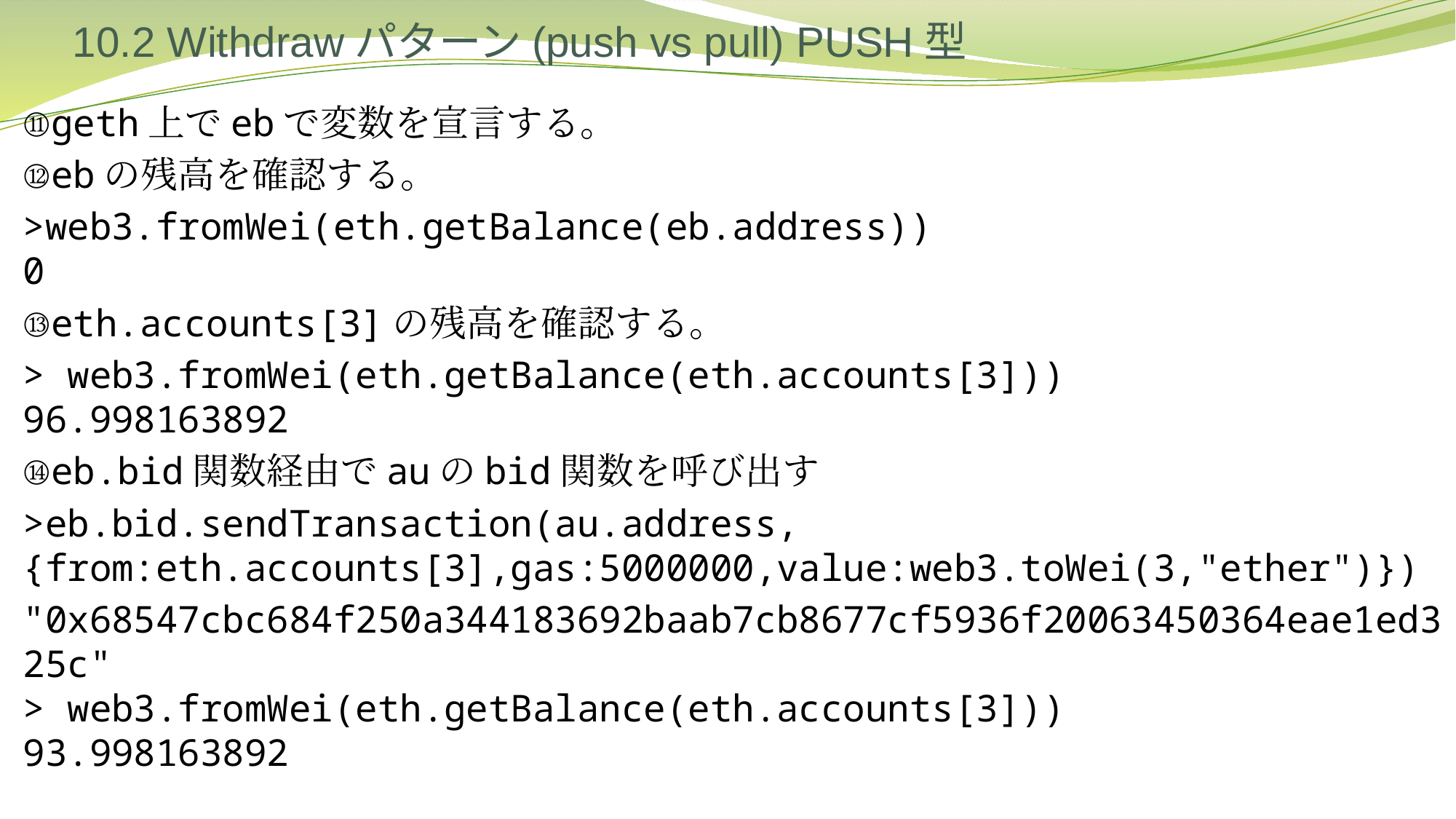

# 10.2 Withdrawパターン(push vs pull) PUSH型

⑪geth上でebで変数を宣言する。
⑫ebの残高を確認する。
>web3.fromWei(eth.getBalance(eb.address))
0
⑬eth.accounts[3]の残高を確認する。
> web3.fromWei(eth.getBalance(eth.accounts[3]))
96.998163892
⑭eb.bid関数経由でauのbid関数を呼び出す
>eb.bid.sendTransaction(au.address,{from:eth.accounts[3],gas:5000000,value:web3.toWei(3,"ether")})
"0x68547cbc684f250a344183692baab7cb8677cf5936f20063450364eae1ed325c"
> web3.fromWei(eth.getBalance(eth.accounts[3]))
93.998163892